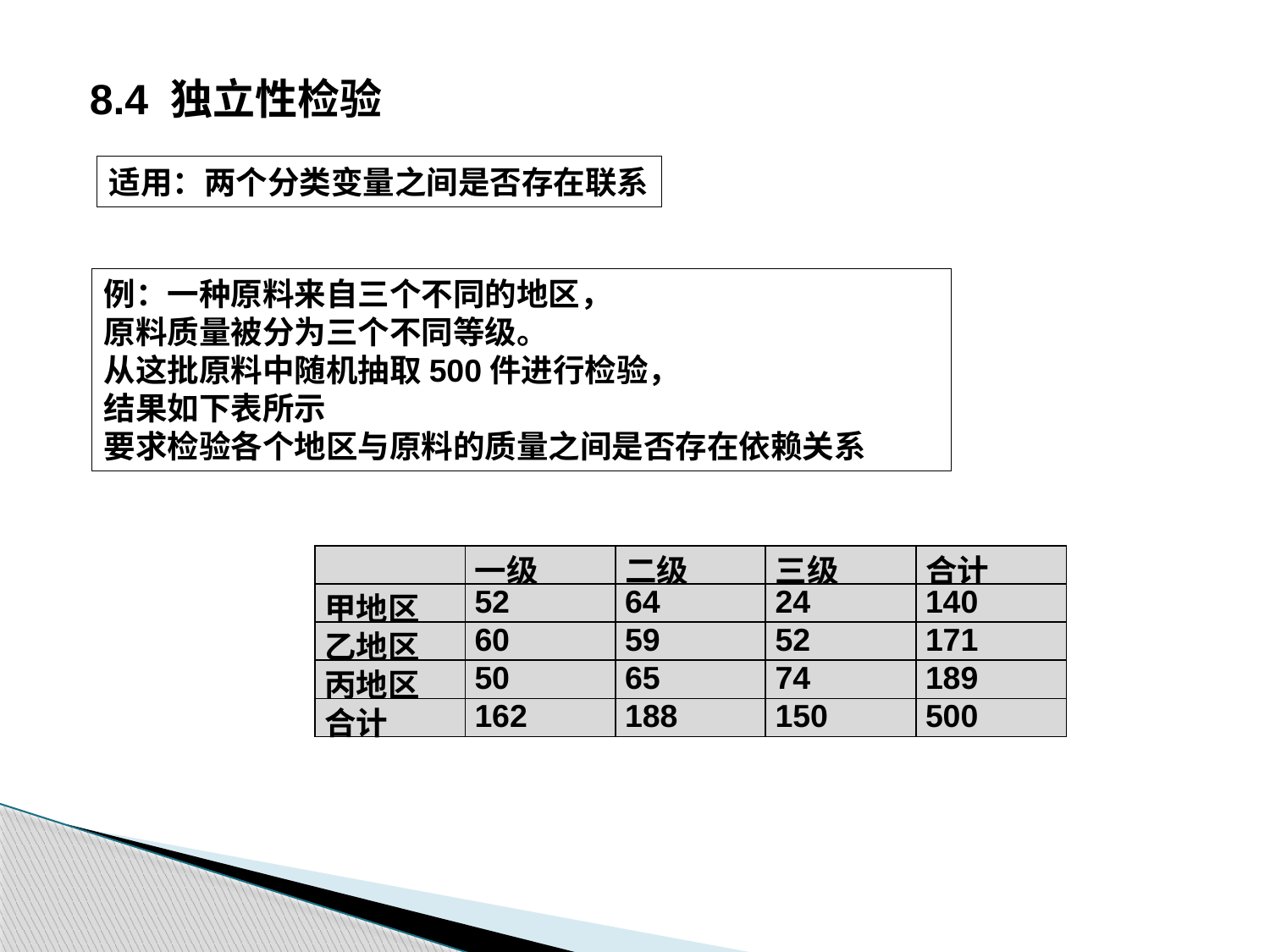

8.4 独立性检验
适用：两个分类变量之间是否存在联系
例：一种原料来自三个不同的地区，
原料质量被分为三个不同等级。
从这批原料中随机抽取500件进行检验，
结果如下表所示
要求检验各个地区与原料的质量之间是否存在依赖关系
|  | 一级 | 二级 | 三级 | 合计 |
| --- | --- | --- | --- | --- |
| 甲地区 | 52 | 64 | 24 | 140 |
| 乙地区 | 60 | 59 | 52 | 171 |
| 丙地区 | 50 | 65 | 74 | 189 |
| 合计 | 162 | 188 | 150 | 500 |